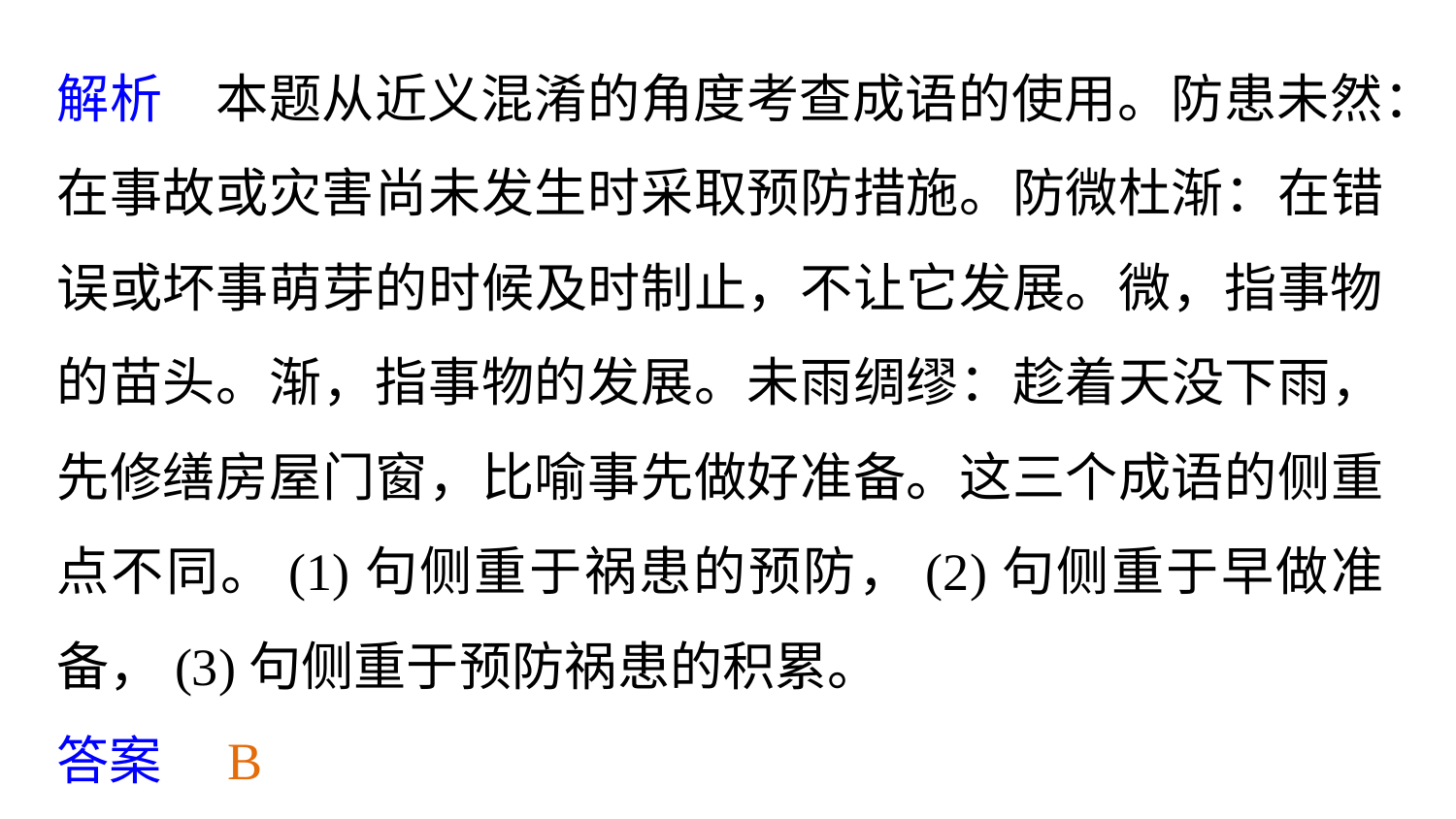

解析　本题从近义混淆的角度考查成语的使用。防患未然：在事故或灾害尚未发生时采取预防措施。防微杜渐：在错误或坏事萌芽的时候及时制止，不让它发展。微，指事物的苗头。渐，指事物的发展。未雨绸缪：趁着天没下雨，先修缮房屋门窗，比喻事先做好准备。这三个成语的侧重点不同。(1)句侧重于祸患的预防，(2)句侧重于早做准备，(3)句侧重于预防祸患的积累。
答案　B